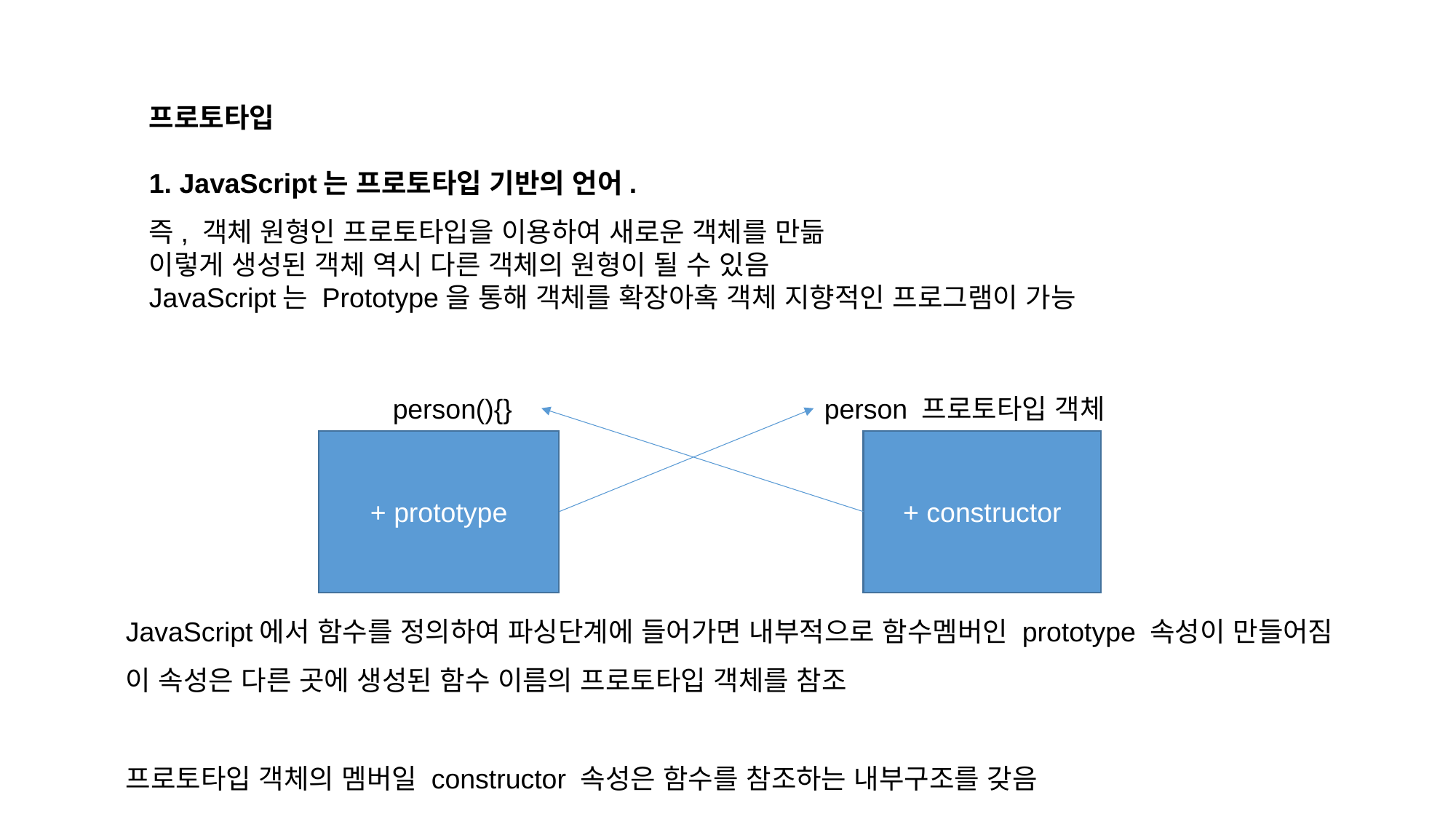

프로토타입

1. JavaScript는 프로토타입 기반의 언어.
즉, 객체 원형인 프로토타입을 이용하여 새로운 객체를 만듦
이렇게 생성된 객체 역시 다른 객체의 원형이 될 수 있음
JavaScript는 Prototype을 통해 객체를 확장아혹 객체 지향적인 프로그램이 가능

person(){}
person 프로토타입 객체
+ prototype
+ constructor
JavaScript에서 함수를 정의하여 파싱단계에 들어가면 내부적으로 함수멤버인 prototype 속성이 만들어짐
이 속성은 다른 곳에 생성된 함수 이름의 프로토타입 객체를 참조

프로토타입 객체의 멤버일 constructor 속성은 함수를 참조하는 내부구조를 갖음